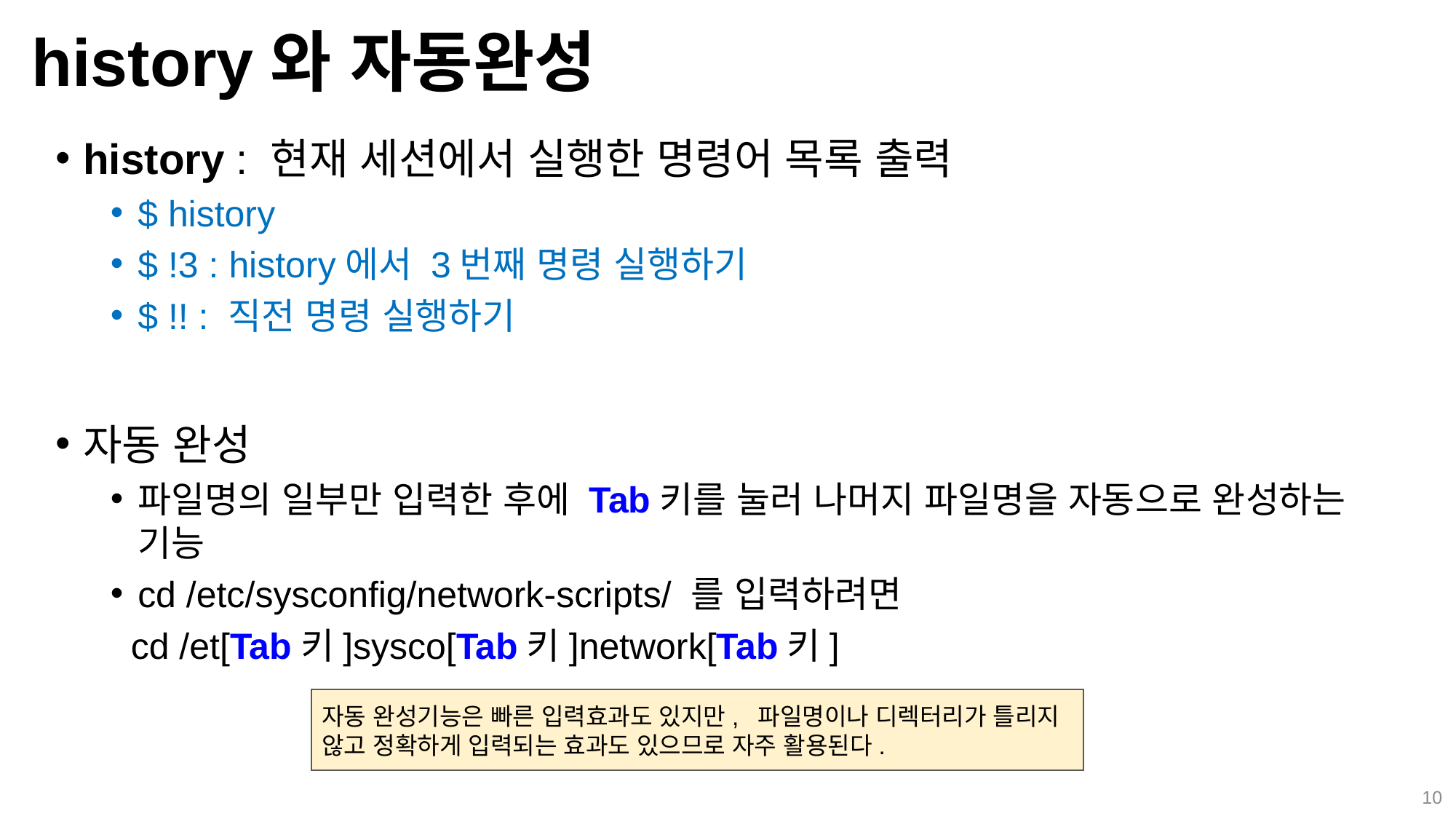

# history와 자동완성
history : 현재 세션에서 실행한 명령어 목록 출력
$ history
$ !3 : history에서 3번째 명령 실행하기
$ !! : 직전 명령 실행하기

자동 완성
파일명의 일부만 입력한 후에 Tab키를 눌러 나머지 파일명을 자동으로 완성하는 기능
cd /etc/sysconfig/network-scripts/ 를 입력하려면
  cd /et[Tab키]sysco[Tab키]network[Tab키]

자동 완성기능은 빠른 입력효과도 있지만,  파일명이나 디렉터리가 틀리지 않고 정확하게 입력되는 효과도 있으므로 자주 활용된다.
10